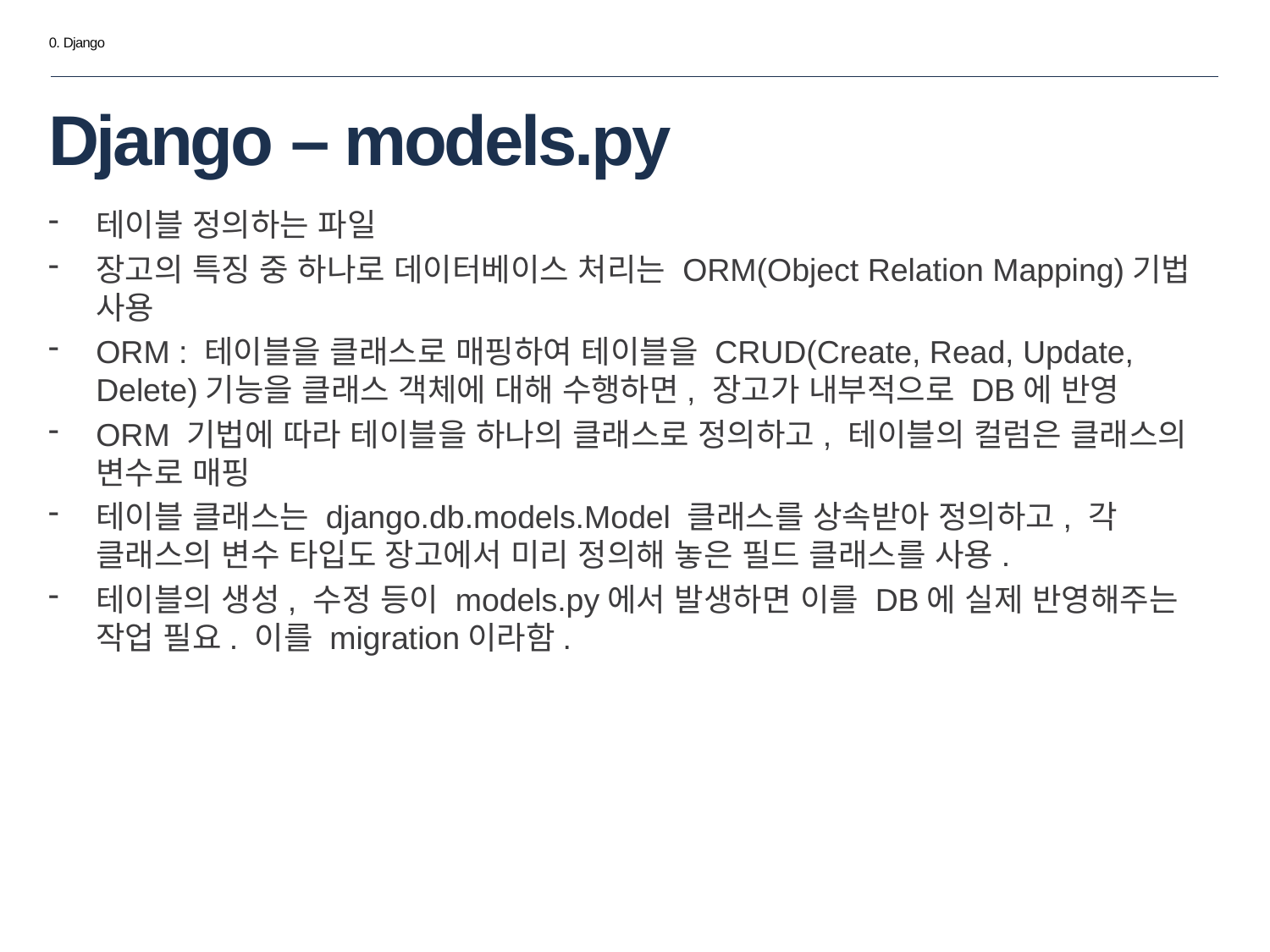

0. Django
# Django – models.py
테이블 정의하는 파일
장고의 특징 중 하나로 데이터베이스 처리는 ORM(Object Relation Mapping)기법 사용
ORM : 테이블을 클래스로 매핑하여 테이블을 CRUD(Create, Read, Update, Delete)기능을 클래스 객체에 대해 수행하면, 장고가 내부적으로 DB에 반영
ORM 기법에 따라 테이블을 하나의 클래스로 정의하고, 테이블의 컬럼은 클래스의 변수로 매핑
테이블 클래스는 django.db.models.Model 클래스를 상속받아 정의하고, 각 클래스의 변수 타입도 장고에서 미리 정의해 놓은 필드 클래스를 사용.
테이블의 생성, 수정 등이 models.py에서 발생하면 이를 DB에 실제 반영해주는 작업 필요. 이를 migration이라함.